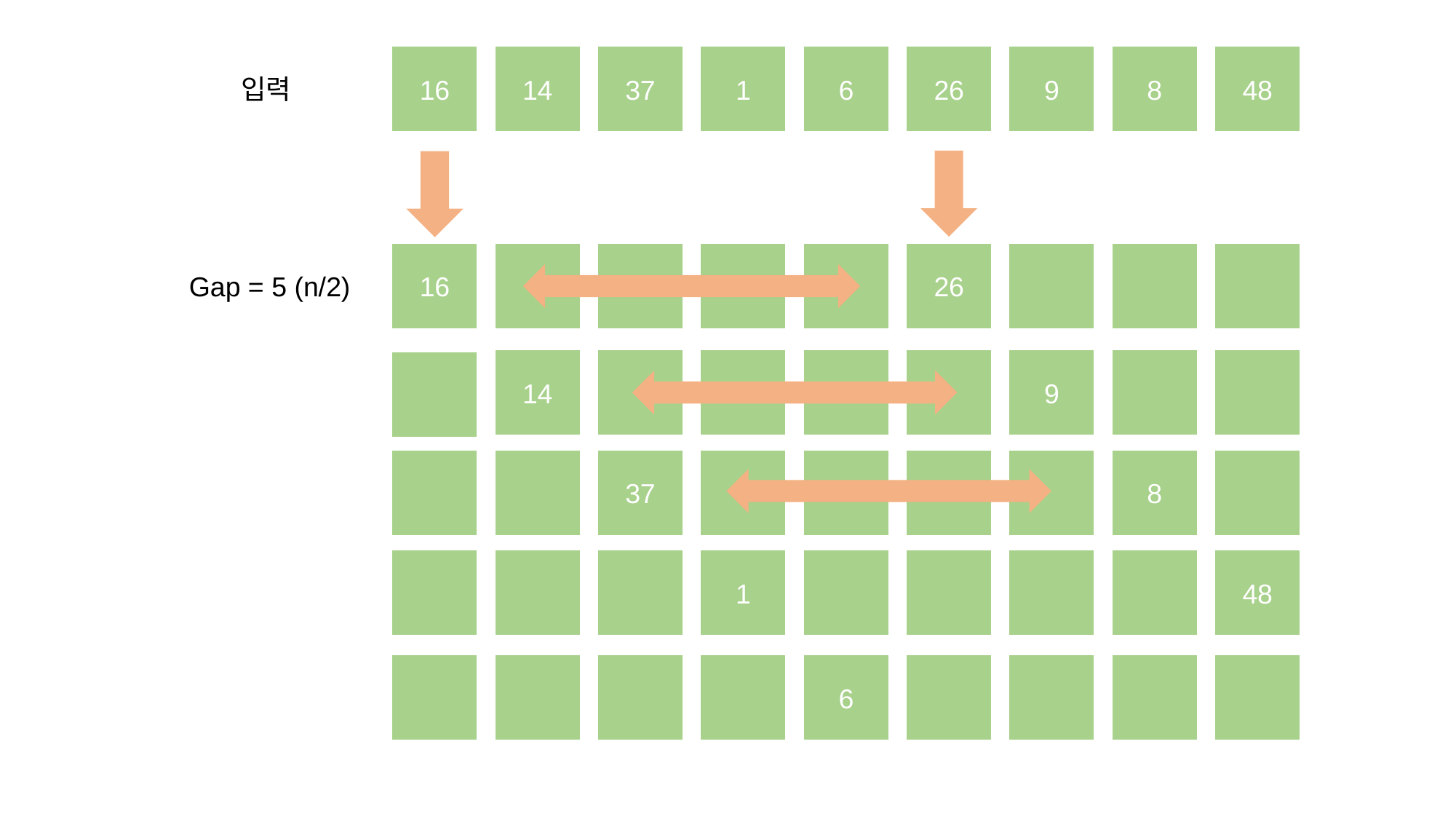

16
14
37
1
6
26
9
8
48
입력

16

26

Gap = 5 (n/2)

14

9

37

8

1

48

6